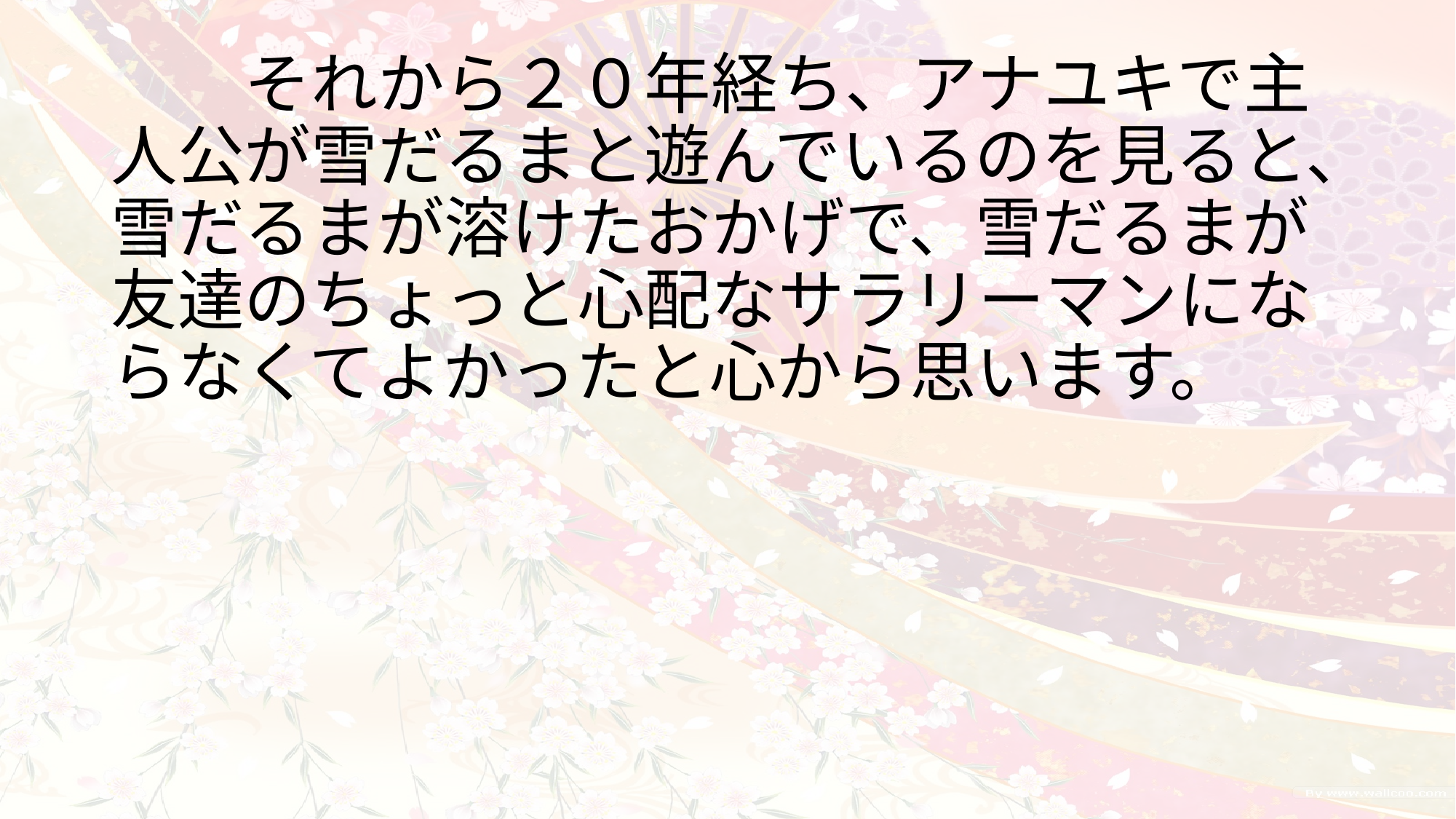

それから２０年経ち、アナユキで主人公が雪だるまと遊んでいるのを見ると、雪だるまが溶けたおかげで、雪だるまが友達のちょっと心配なサラリーマンにならなくてよかったと心から思います。